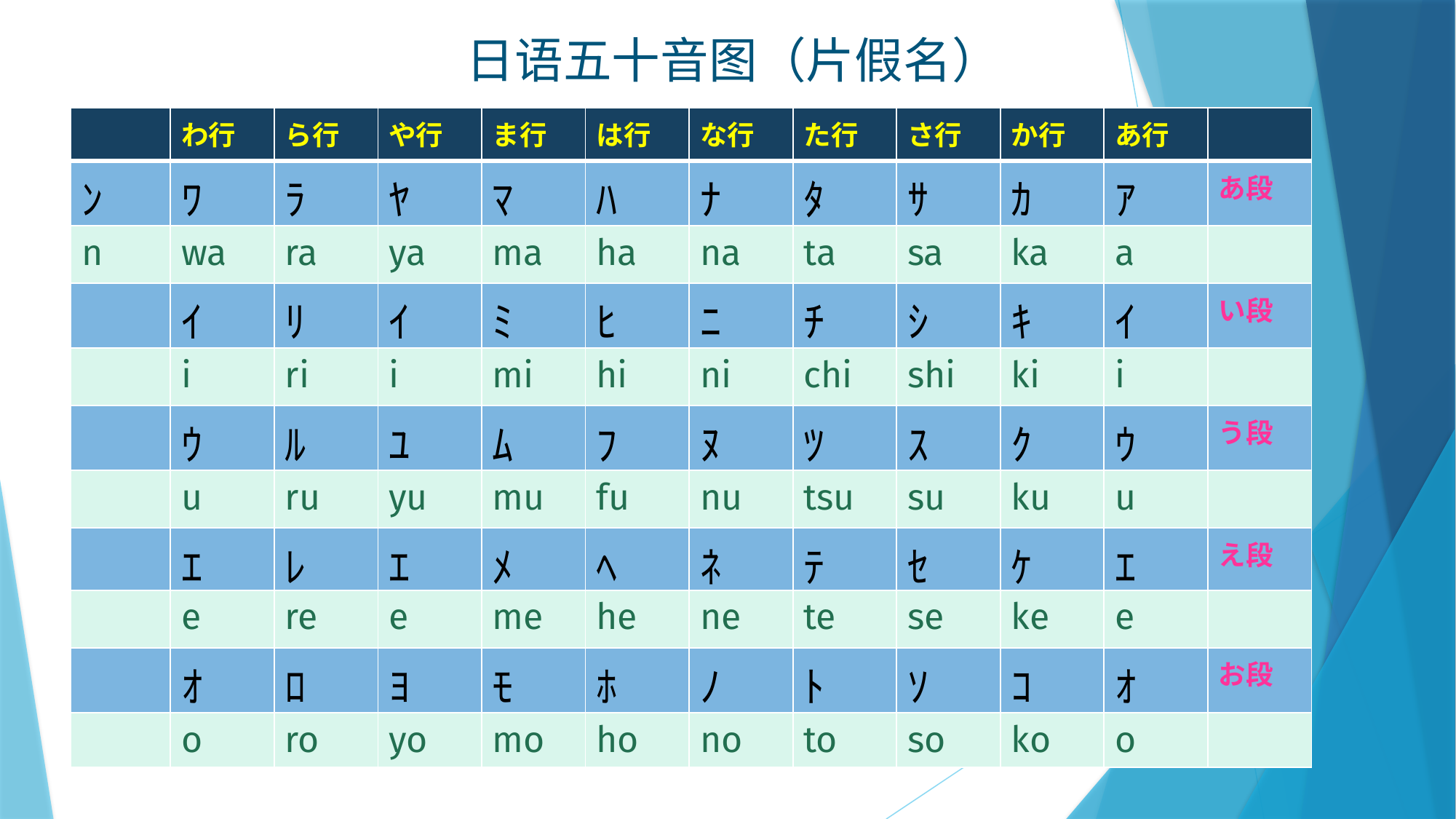

日语五十音图（片假名）
|  | わ行 | ら行 | や行 | ま行 | は行 | な行 | た行 | さ行 | か行 | あ行 |  |
| --- | --- | --- | --- | --- | --- | --- | --- | --- | --- | --- | --- |
| ﾝ | ﾜ | ﾗ | ﾔ | ﾏ | ﾊ | ﾅ | ﾀ | ｻ | ｶ | ｱ | あ段 |
| n | wa | ra | ya | ma | ha | na | ta | sa | ka | a |  |
|  | ｲ | ﾘ | ｲ | ﾐ | ﾋ | ﾆ | ﾁ | ｼ | ｷ | ｲ | い段 |
|  | i | ri | i | mi | hi | ni | chi | shi | ki | i |  |
|  | ｳ | ﾙ | ﾕ | ﾑ | ﾌ | ﾇ | ﾂ | ｽ | ｸ | ｳ | う段 |
|  | u | ru | yu | mu | fu | nu | tsu | su | ku | u |  |
|  | ｴ | ﾚ | ｴ | ﾒ | ﾍ | ﾈ | ﾃ | ｾ | ｹ | ｴ | え段 |
|  | e | re | e | me | he | ne | te | se | ke | e |  |
|  | ｵ | ﾛ | ﾖ | ﾓ | ﾎ | ﾉ | ﾄ | ｿ | ｺ | ｵ | お段 |
|  | o | ro | yo | mo | ho | no | to | so | ko | o |  |